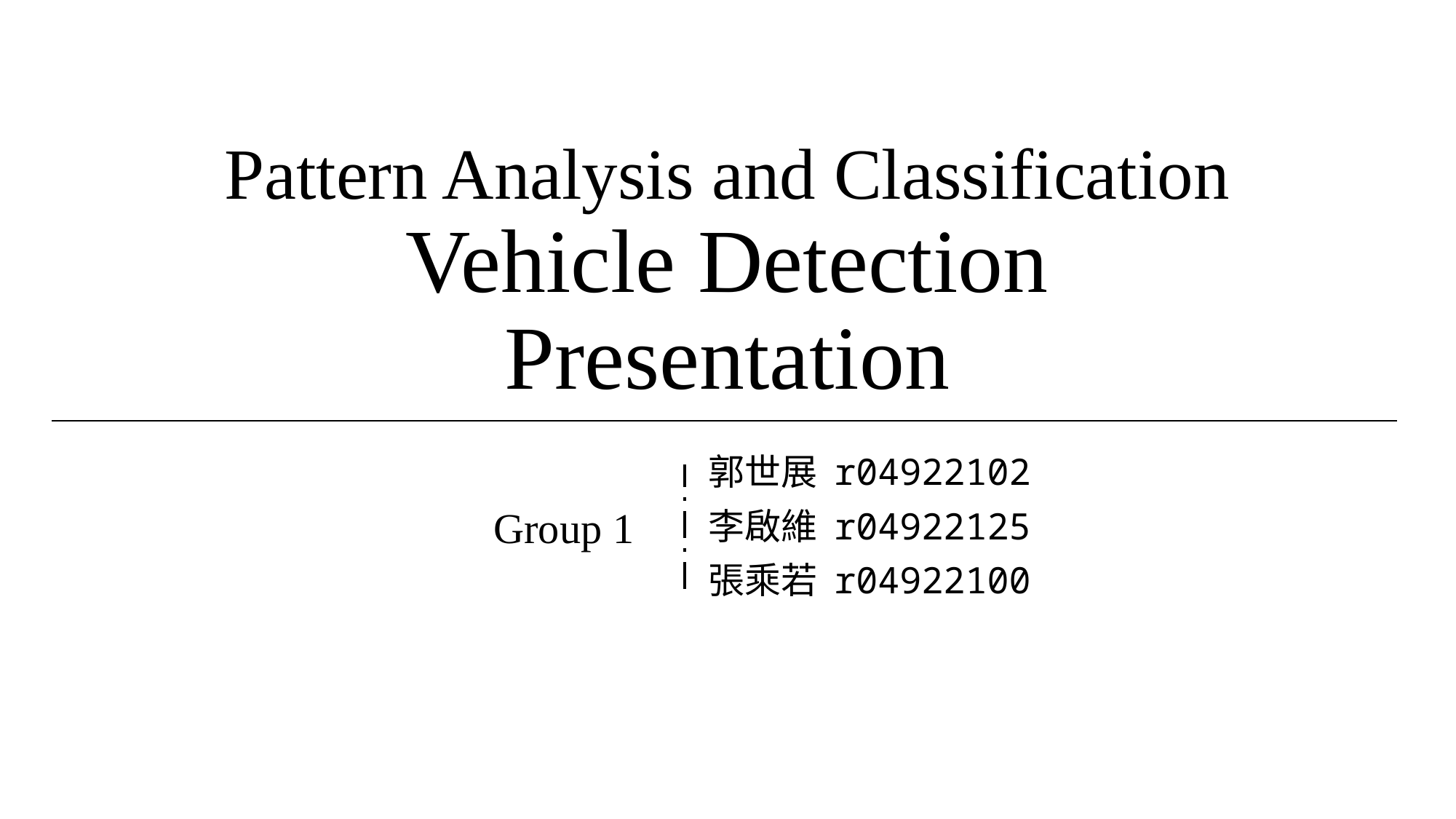

# Pattern Analysis and Classification Vehicle Detection Presentation
郭世展 r04922102
李啟維 r04922125
張乘若 r04922100
Group 1